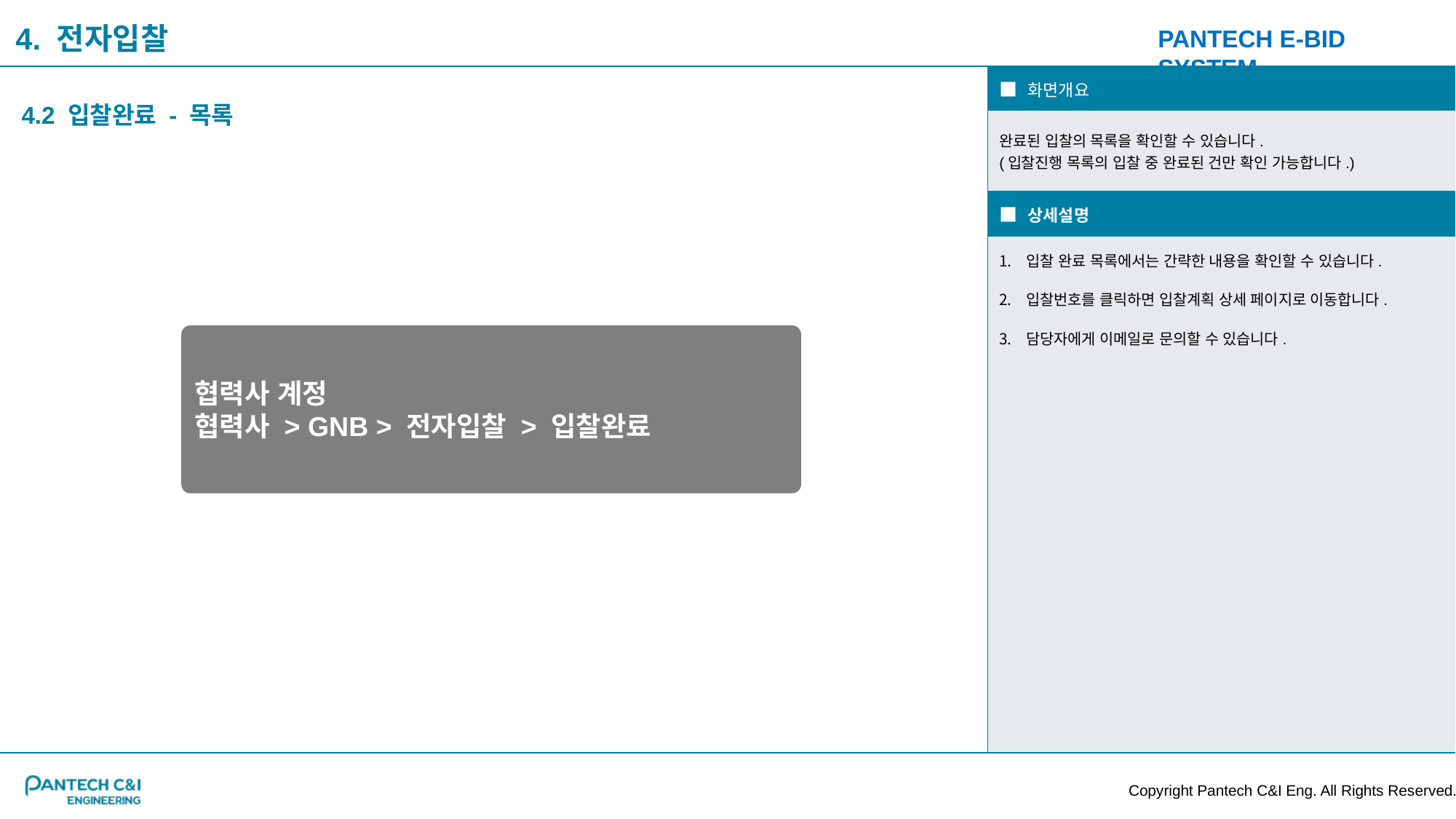

4. 전자입찰
| ■ 화면개요 |
| --- |
| 완료된 입찰의 목록을 확인할 수 있습니다. (입찰진행 목록의 입찰 중 완료된 건만 확인 가능합니다.) |
| ■ 상세설명 |
| 입찰 완료 목록에서는 간략한 내용을 확인할 수 있습니다. 입찰번호를 클릭하면 입찰계획 상세 페이지로 이동합니다. 담당자에게 이메일로 문의할 수 있습니다. |
4.2 입찰완료 - 목록
협력사 계정
협력사 > GNB > 전자입찰 > 입찰완료